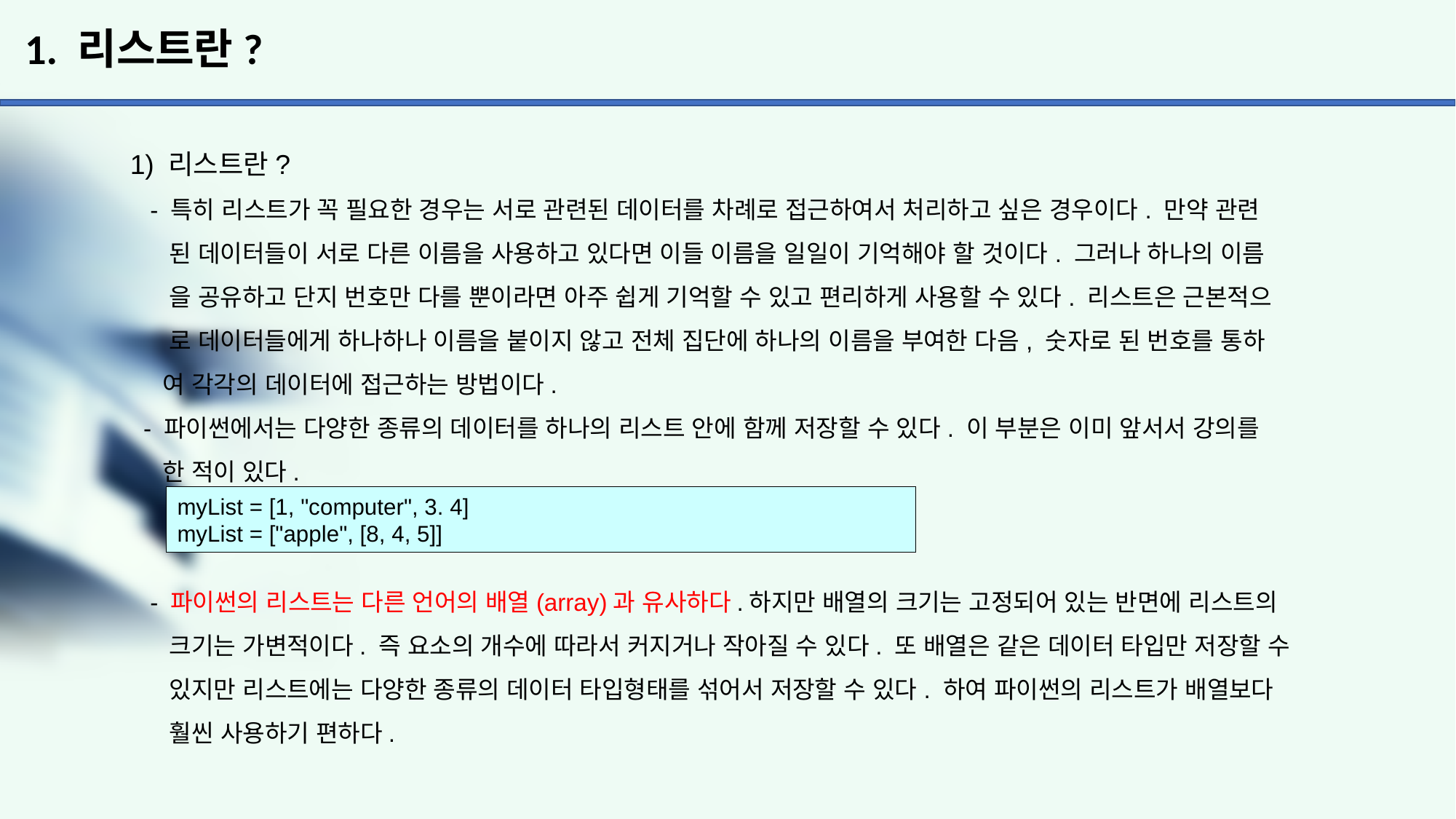

# 1. 리스트란?
1) 리스트란?
   - 특히 리스트가 꼭 필요한 경우는 서로 관련된 데이터를 차례로 접근하여서 처리하고 싶은 경우이다. 만약 관련
     된 데이터들이 서로 다른 이름을 사용하고 있다면 이들 이름을 일일이 기억해야 할 것이다. 그러나 하나의 이름
     을 공유하고 단지 번호만 다를 뿐이라면 아주 쉽게 기억할 수 있고 편리하게 사용할 수 있다. 리스트은 근본적으
     로 데이터들에게 하나하나 이름을 붙이지 않고 전체 집단에 하나의 이름을 부여한 다음, 숫자로 된 번호를 통하
    여 각각의 데이터에 접근하는 방법이다.
  - 파이썬에서는 다양한 종류의 데이터를 하나의 리스트 안에 함께 저장할 수 있다. 이 부분은 이미 앞서서 강의를
    한 적이 있다.

   - 파이썬의 리스트는 다른 언어의 배열(array)과 유사하다.하지만 배열의 크기는 고정되어 있는 반면에 리스트의
     크기는 가변적이다. 즉 요소의 개수에 따라서 커지거나 작아질 수 있다. 또 배열은 같은 데이터 타입만 저장할 수
     있지만 리스트에는 다양한 종류의 데이터 타입형태를 섞어서 저장할 수 있다. 하여 파이썬의 리스트가 배열보다
     훨씬 사용하기 편하다.

myList = [1, "computer", 3. 4]
myList = ["apple", [8, 4, 5]]